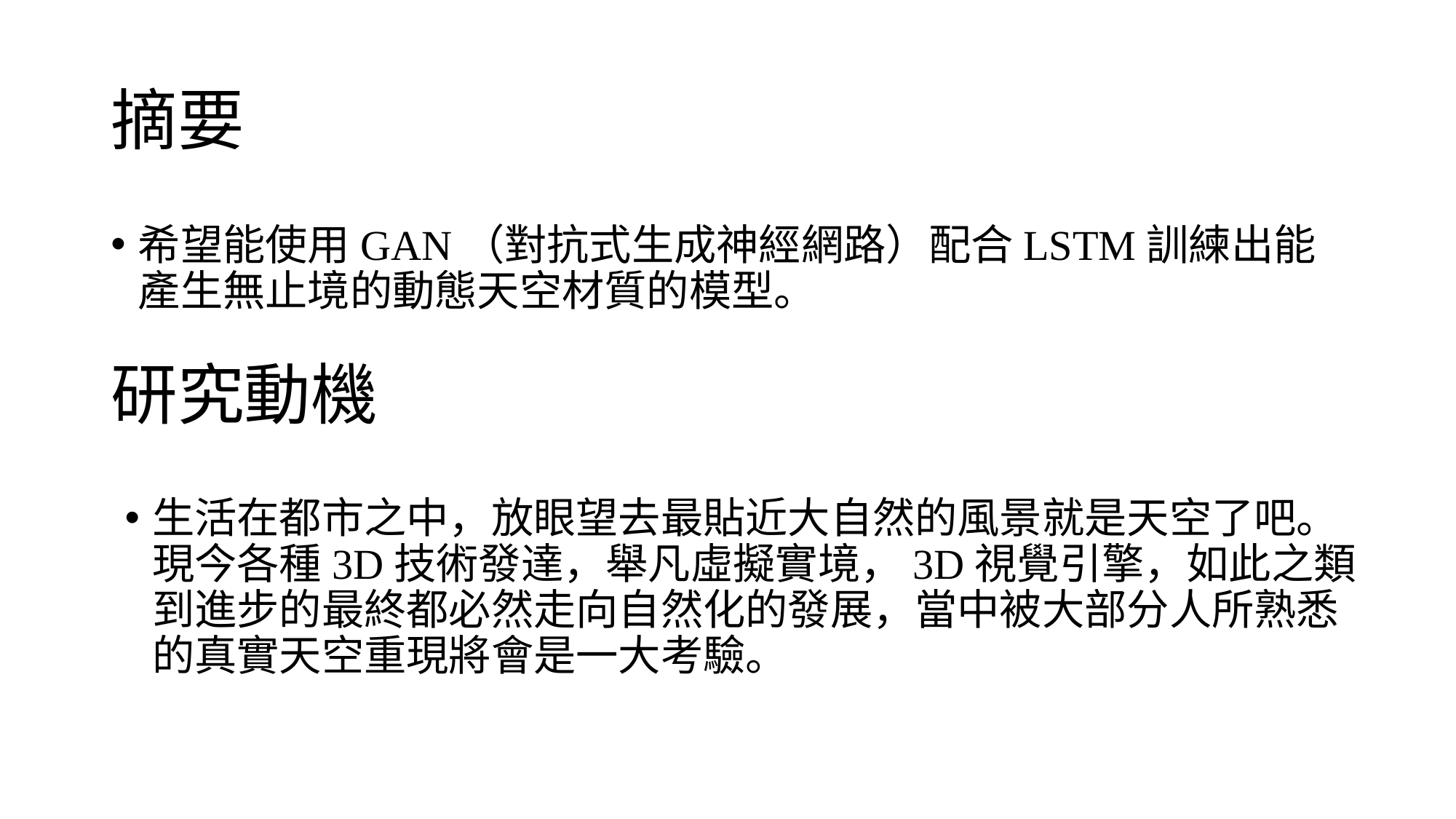

# 摘要
希望能使用GAN（對抗式生成神經網路）配合LSTM訓練出能產生無止境的動態天空材質的模型。
研究動機
生活在都市之中，放眼望去最貼近大自然的風景就是天空了吧。現今各種3D技術發達，舉凡虛擬實境，3D視覺引擎，如此之類到進步的最終都必然走向自然化的發展，當中被大部分人所熟悉的真實天空重現將會是一大考驗。